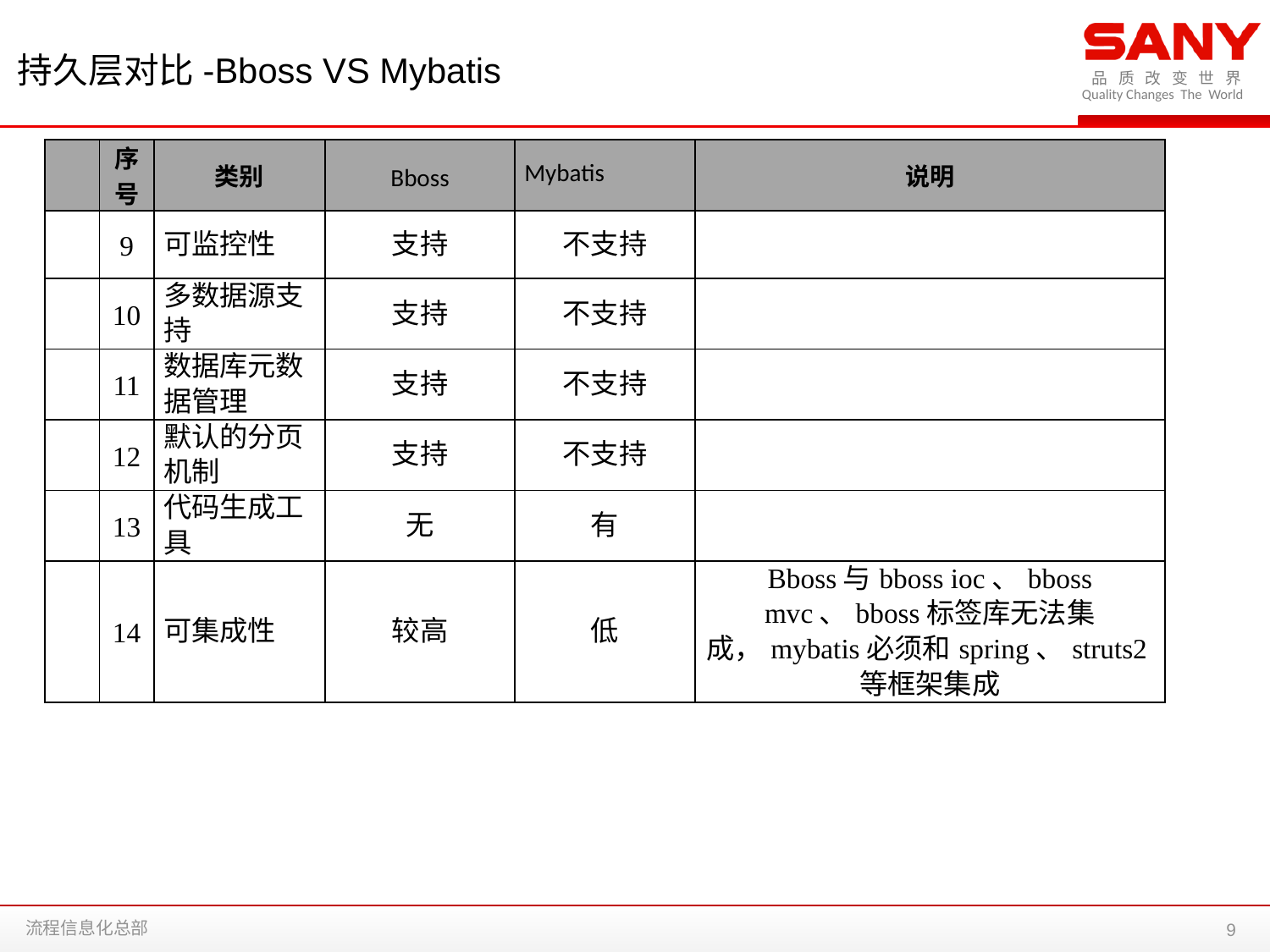

持久层对比-Bboss VS Mybatis
|  | 序号 | 类别 | Bboss | Mybatis | 说明 |
| --- | --- | --- | --- | --- | --- |
|  | 9 | 可监控性 | 支持 | 不支持 |  |
|  | 10 | 多数据源支持 | 支持 | 不支持 |  |
|  | 11 | 数据库元数据管理 | 支持 | 不支持 |  |
|  | 12 | 默认的分页机制 | 支持 | 不支持 |  |
|  | 13 | 代码生成工具 | 无 | 有 |  |
|  | 14 | 可集成性 | 较高 | 低 | Bboss与bboss ioc、bboss mvc、bboss标签库无法集成，mybatis必须和spring、struts2等框架集成 |
9
流程信息化总部